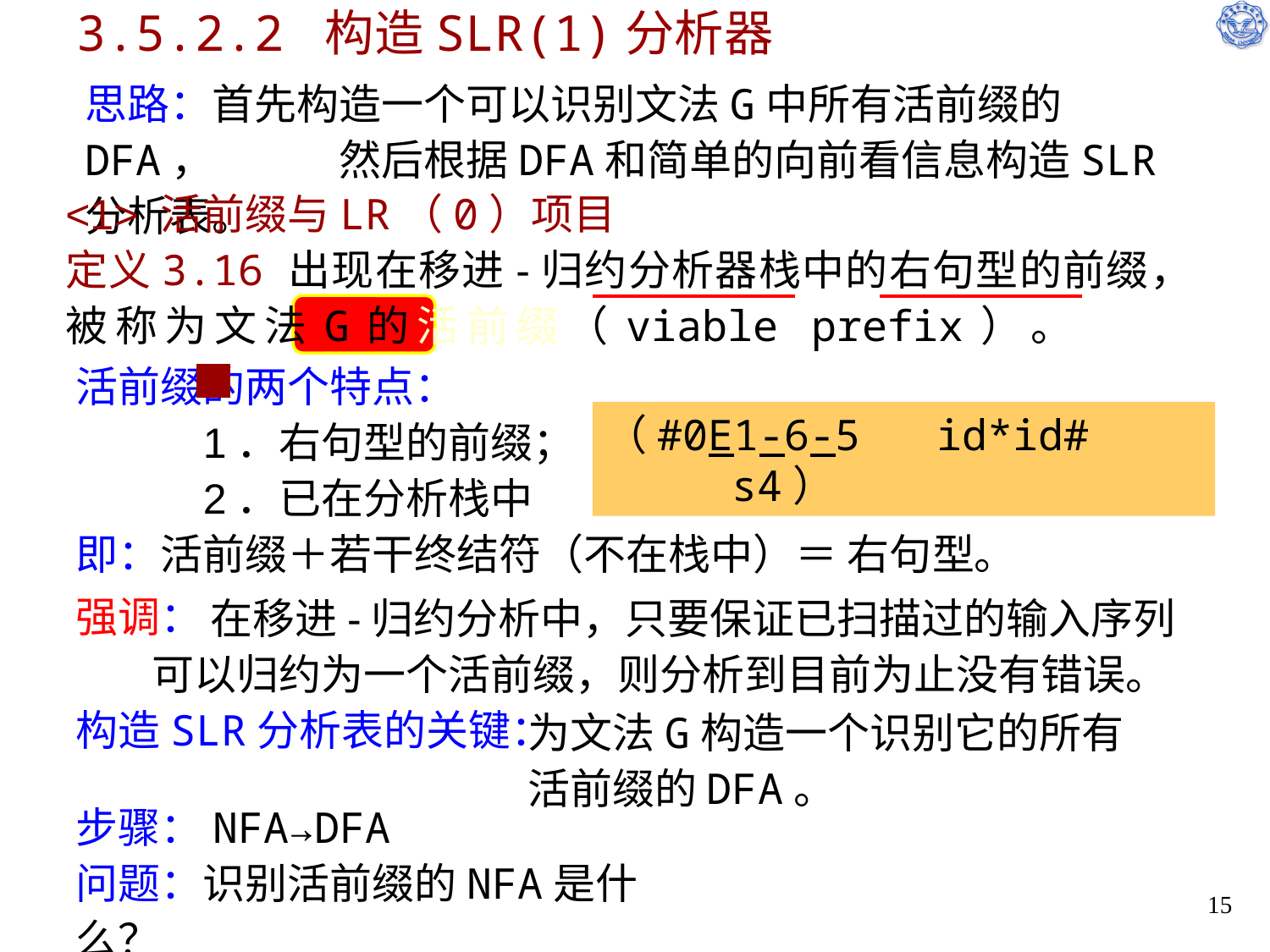

# 3.5.2.2 构造SLR(1)分析器
思路：首先构造一个可以识别文法G中所有活前缀的DFA，   	然后根据DFA和简单的向前看信息构造SLR分析表。
<1> 活前缀与LR（0）项目
定义3.16 出现在移进-归约分析器栈中的右句型的前缀，被称为文法G的活前缀（viable prefix）。		■

活前缀的两个特点：
    	1．右句型的前缀；
	2．已在分析栈中
即：活前缀＋若干终结符（不在栈中）＝ 右句型。
（#0E1-6-5   id*id#  	s4）
强调：
             在移进-归约分析中，只要保证已扫描过的输入序列
        可以归约为一个活前缀，则分析到目前为止没有错误。
构造SLR分析表的关键：
为文法G构造一个识别它的所有
活前缀的DFA。
步骤：NFA→DFA
问题：识别活前缀的NFA是什么？
15